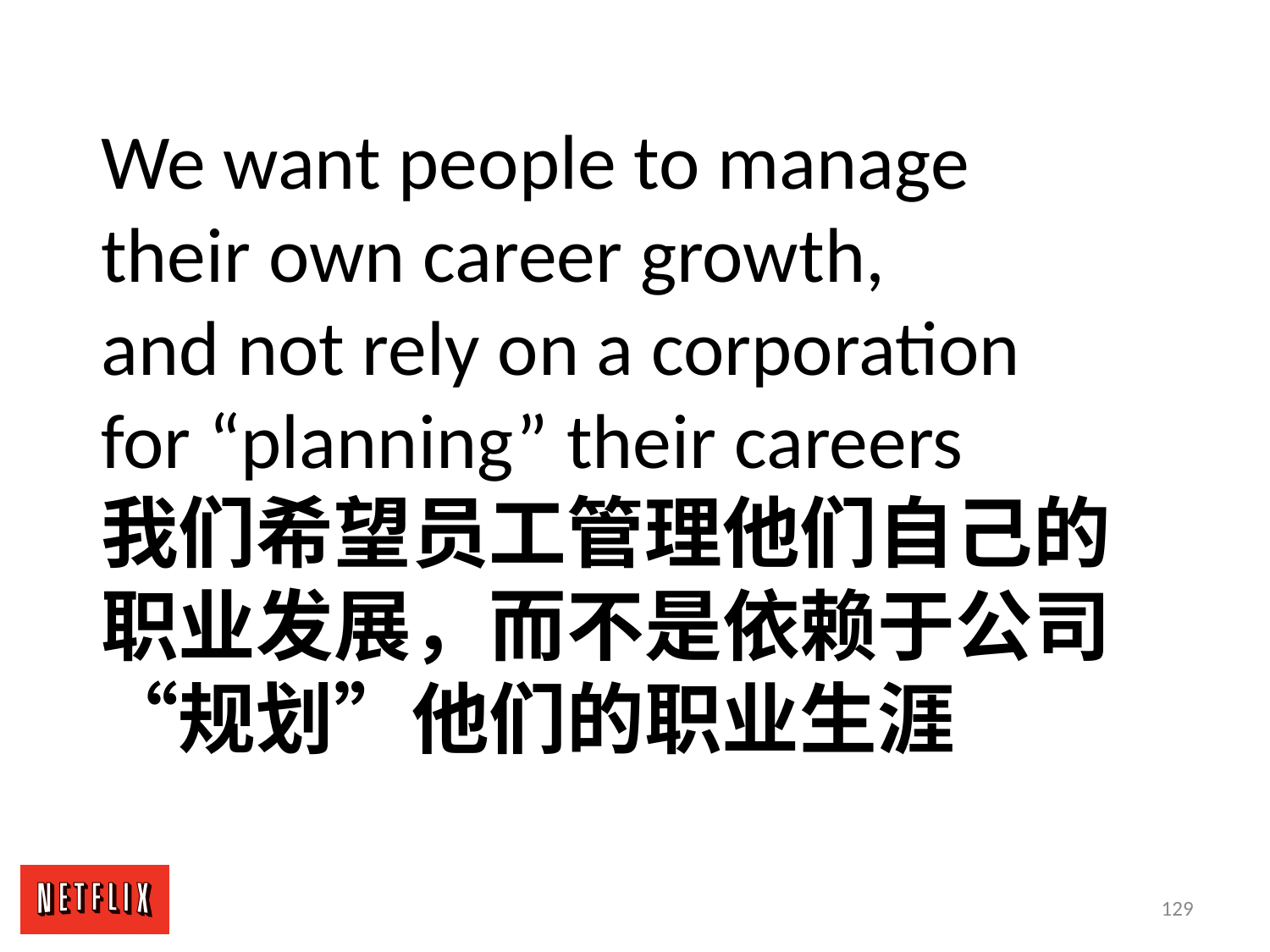

We want people to manage
their own career growth,
and not rely on a corporation
for “planning” their careers
我们希望员工管理他们自己的职业发展，而不是依赖于公司“规划”他们的职业生涯
129